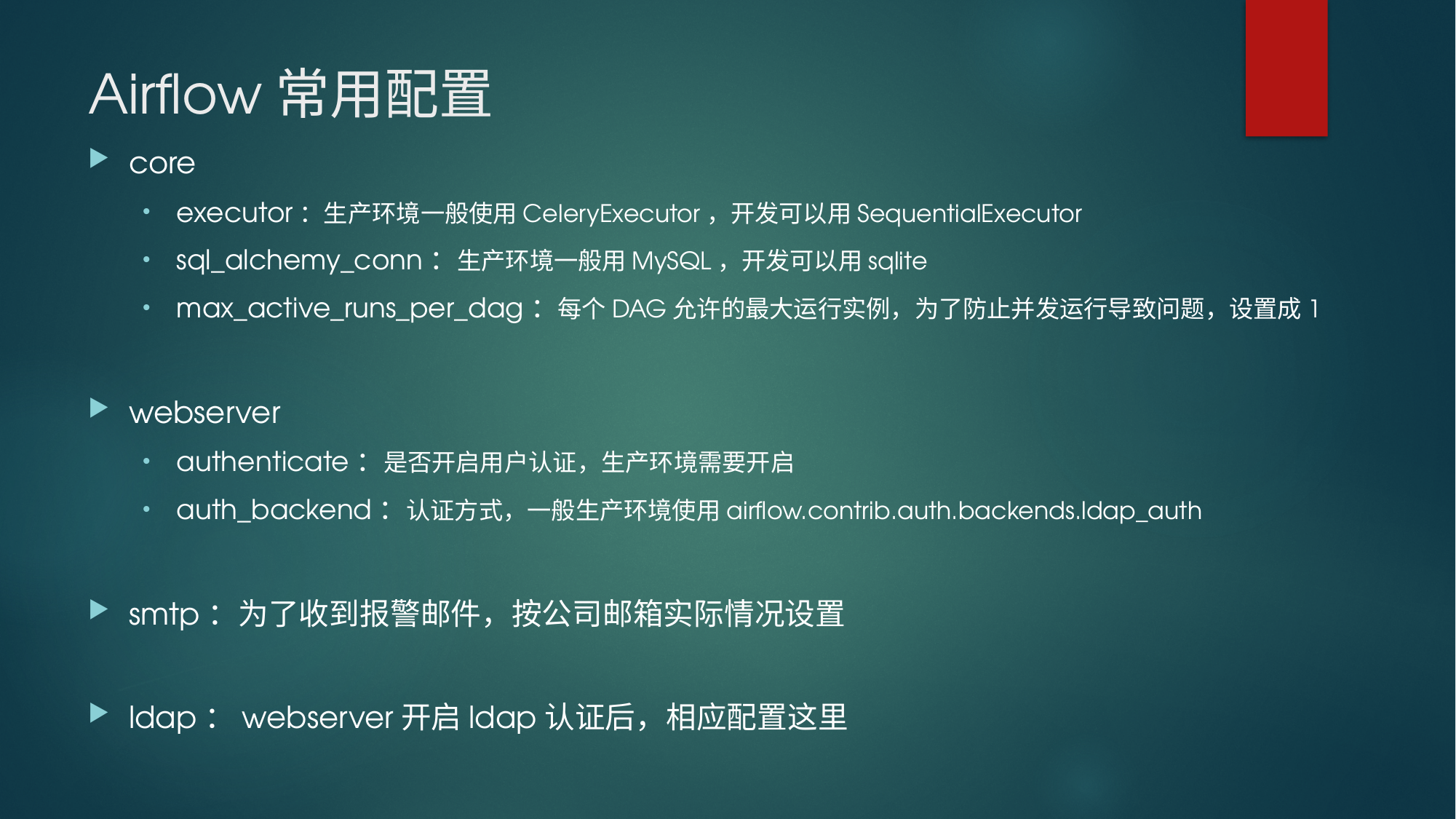

# Airflow常用配置
core
executor：生产环境一般使用CeleryExecutor，开发可以用SequentialExecutor
sql_alchemy_conn：生产环境一般用MySQL，开发可以用sqlite
max_active_runs_per_dag：每个DAG允许的最大运行实例，为了防止并发运行导致问题，设置成1

webserver
authenticate：是否开启用户认证，生产环境需要开启
auth_backend：认证方式，一般生产环境使用airflow.contrib.auth.backends.ldap_auth

smtp：为了收到报警邮件，按公司邮箱实际情况设置

ldap：webserver开启ldap认证后，相应配置这里